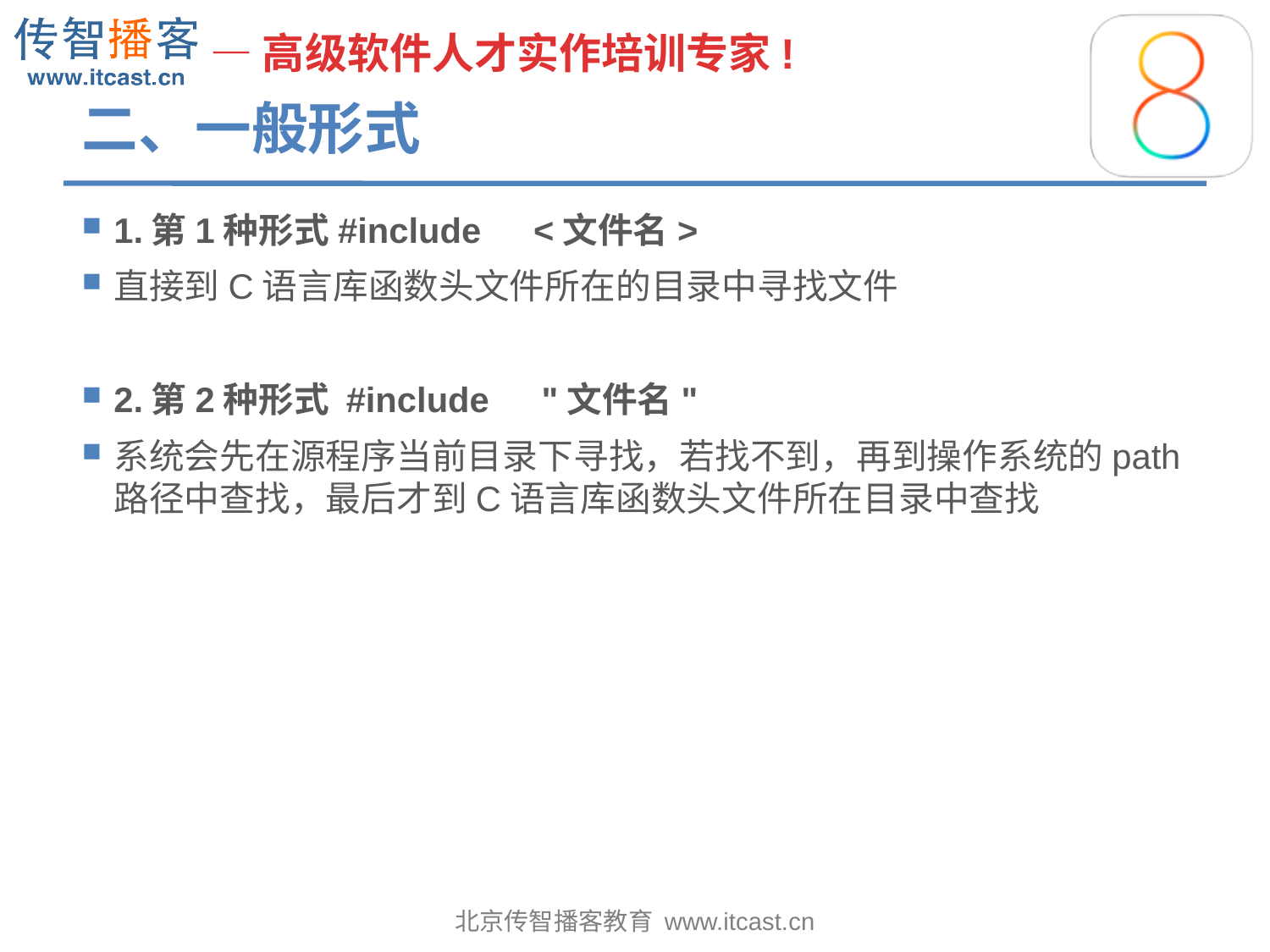

# 二、一般形式
1.第1种形式#include　<文件名>
直接到C语言库函数头文件所在的目录中寻找文件

2.第2种形式 #include　"文件名"
系统会先在源程序当前目录下寻找，若找不到，再到操作系统的path路径中查找，最后才到C语言库函数头文件所在目录中查找